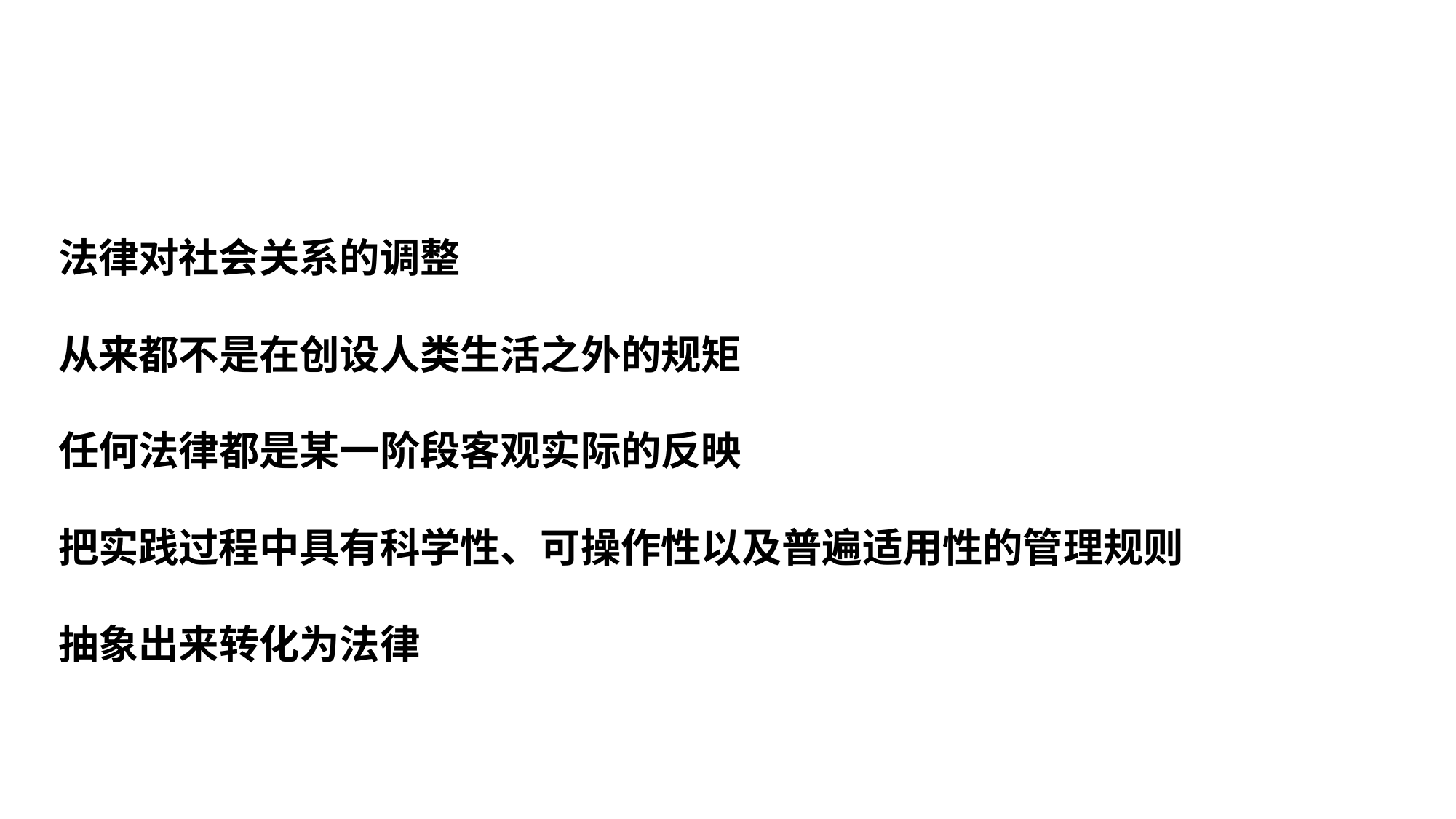

法律对社会关系的调整
从来都不是在创设人类生活之外的规矩
任何法律都是某一阶段客观实际的反映
把实践过程中具有科学性、可操作性以及普遍适用性的管理规则
抽象出来转化为法律